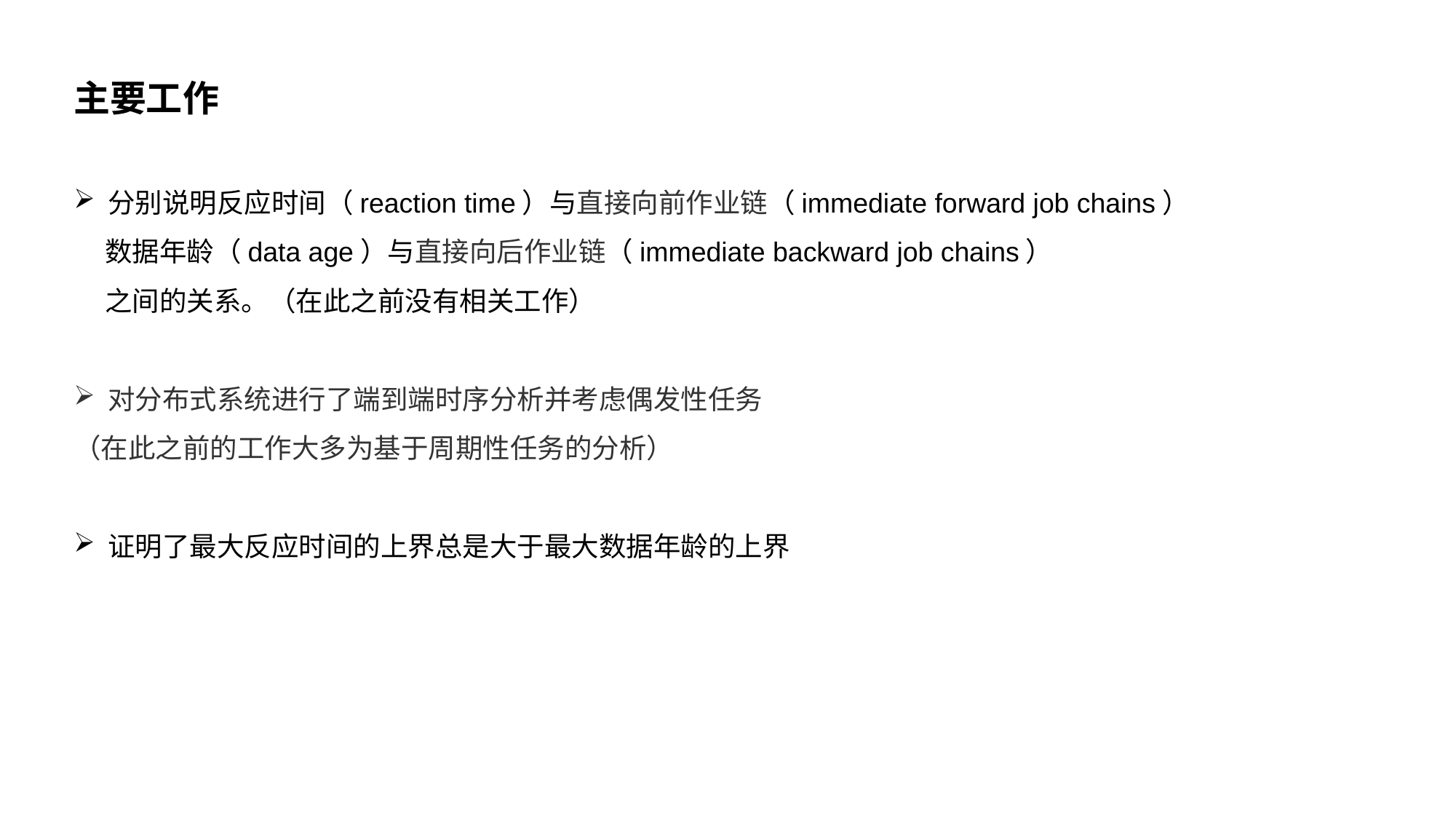

主要工作
分别说明反应时间（reaction time）与直接向前作业链（immediate forward job chains）
    数据年龄（data age）与直接向后作业链（immediate backward job chains）
    之间的关系。（在此之前没有相关工作）

对分布式系统进行了端到端时序分析并考虑偶发性任务
（在此之前的工作大多为基于周期性任务的分析）

证明了最大反应时间的上界总是大于最大数据年龄的上界